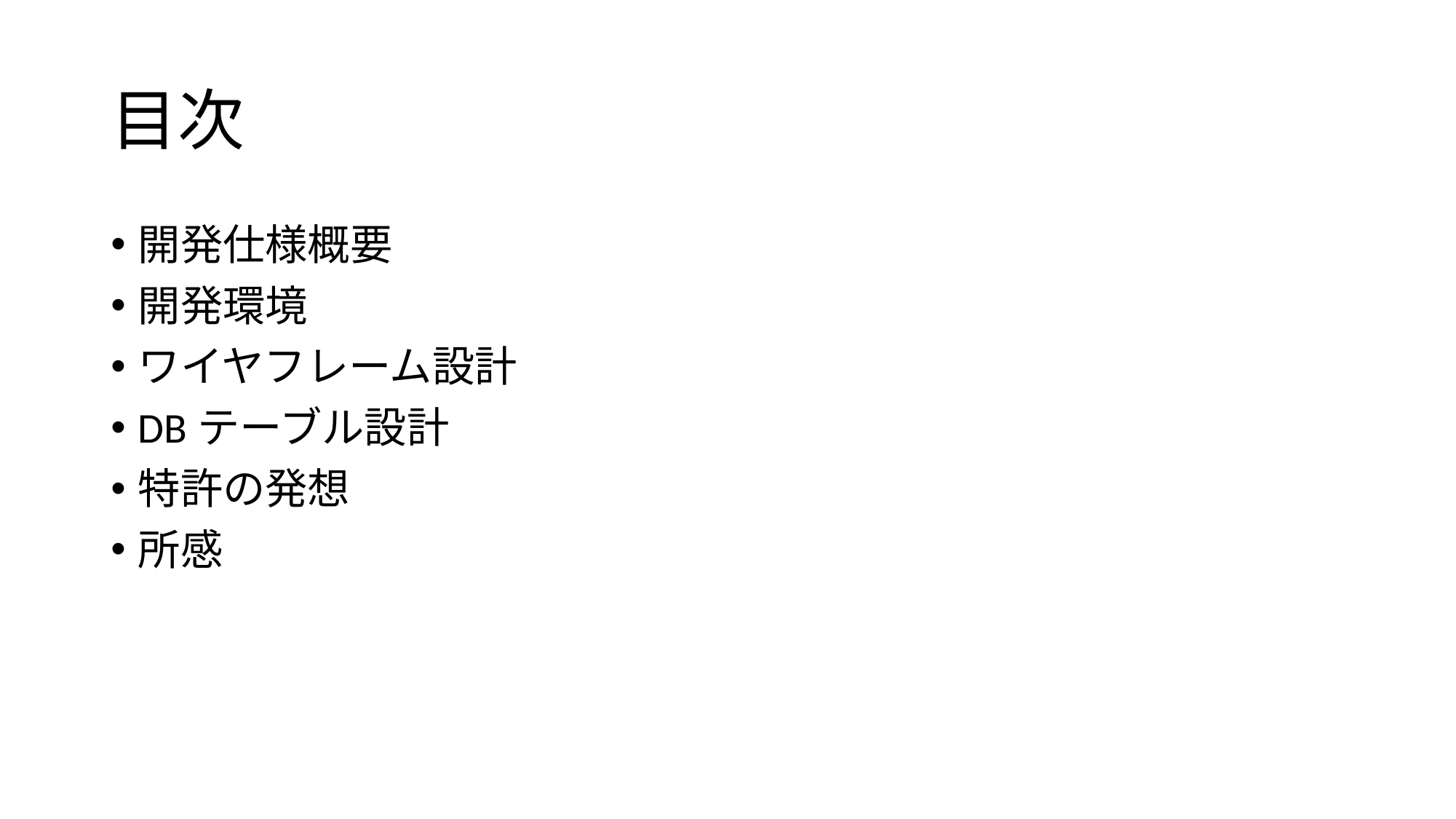

# 目次
開発仕様概要
開発環境
ワイヤフレーム設計
DBテーブル設計
特許の発想
所感